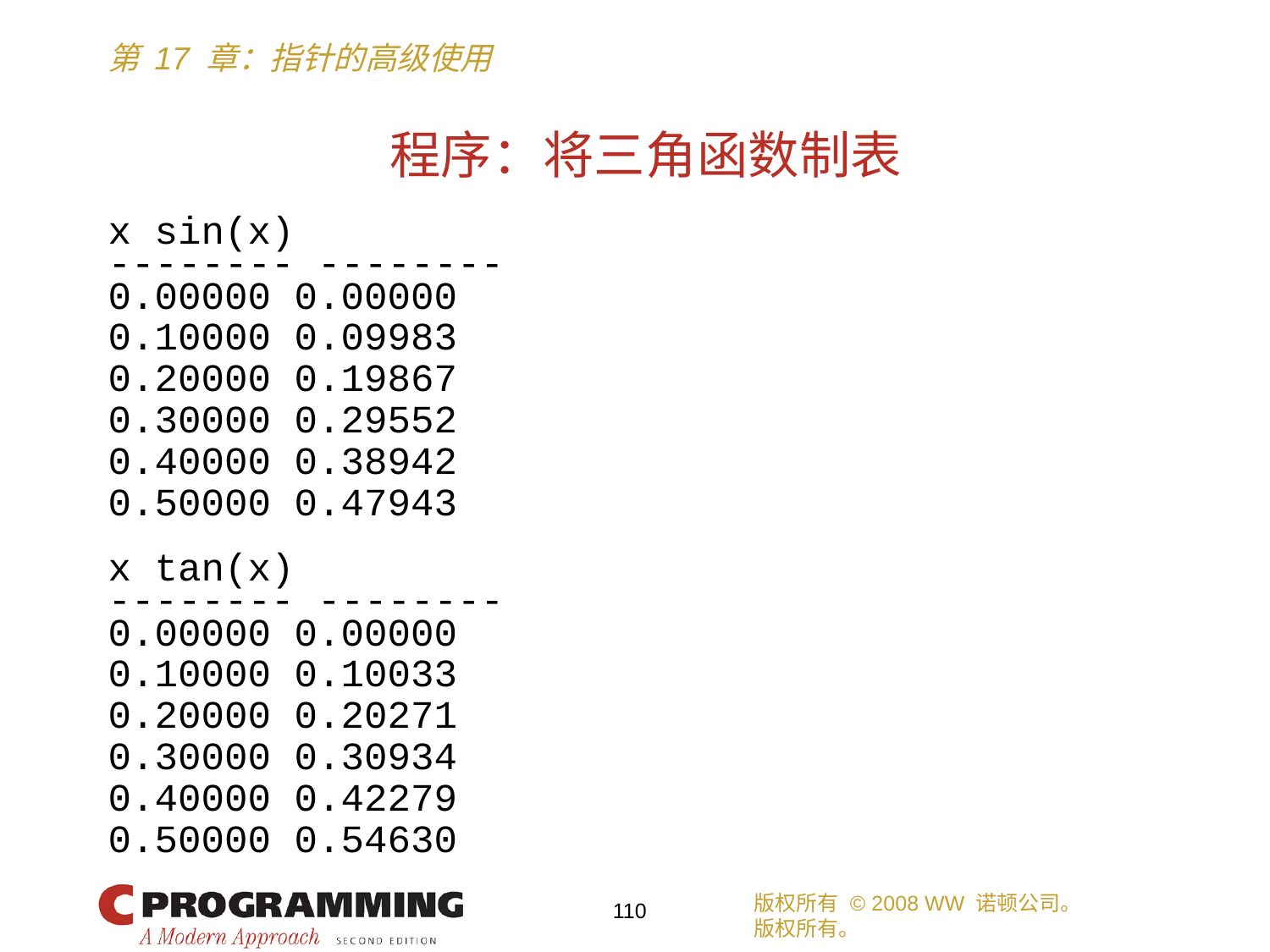

# 程序：将三角函数制表
x sin(x)
-------- --------
0.00000 0.00000
0.10000 0.09983
0.20000 0.19867
0.30000 0.29552
0.40000 0.38942
0.50000 0.47943

x tan(x)
-------- --------
0.00000 0.00000
0.10000 0.10033
0.20000 0.20271
0.30000 0.30934
0.40000 0.42279
0.50000 0.54630
版权所有 © 2008 WW 诺顿公司。
版权所有。
110